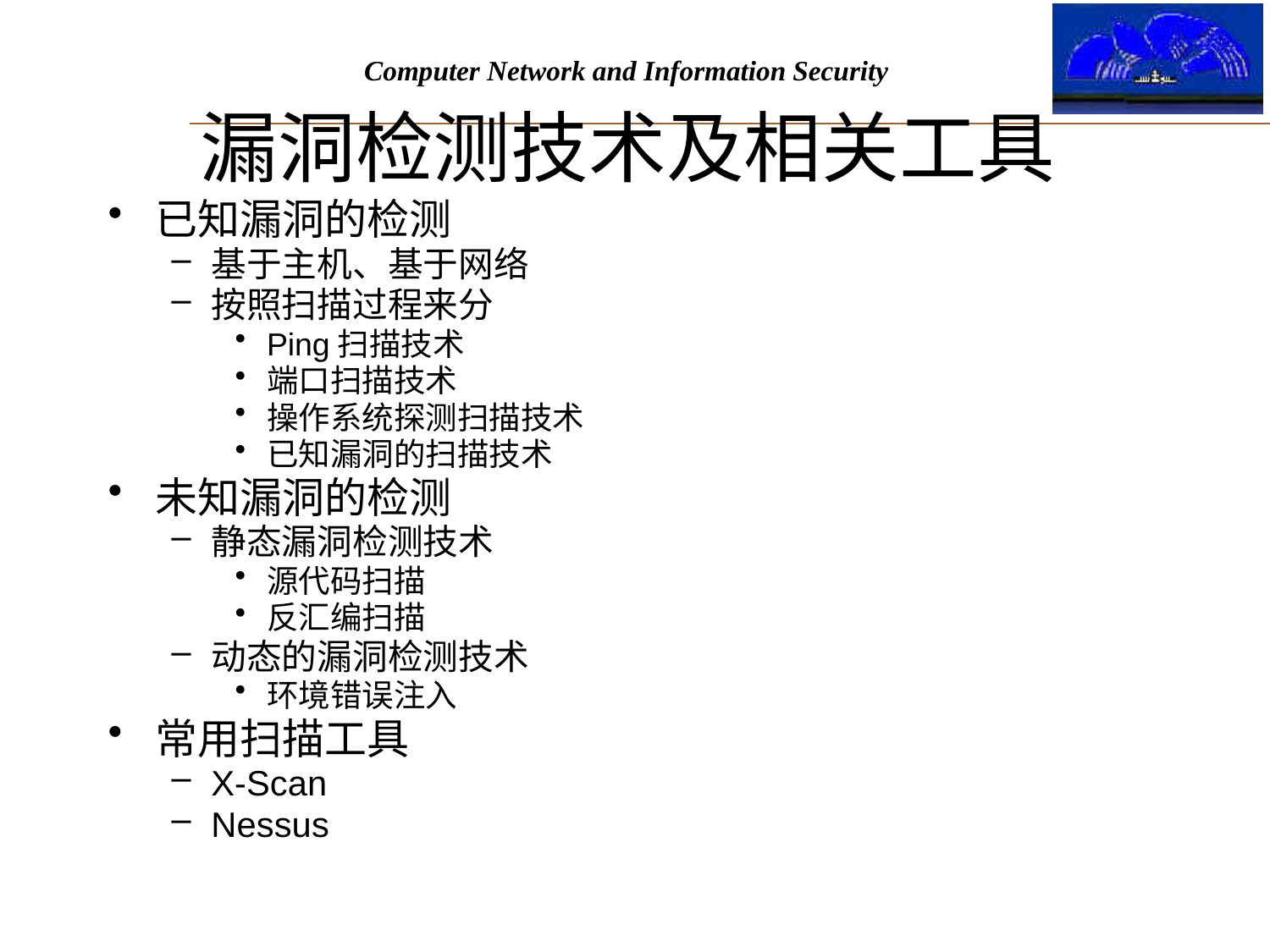

# 漏洞检测技术及相关工具
已知漏洞的检测
基于主机、基于网络
按照扫描过程来分
Ping扫描技术
端口扫描技术
操作系统探测扫描技术
已知漏洞的扫描技术
未知漏洞的检测
静态漏洞检测技术
源代码扫描
反汇编扫描
动态的漏洞检测技术
环境错误注入
常用扫描工具
X-Scan
Nessus